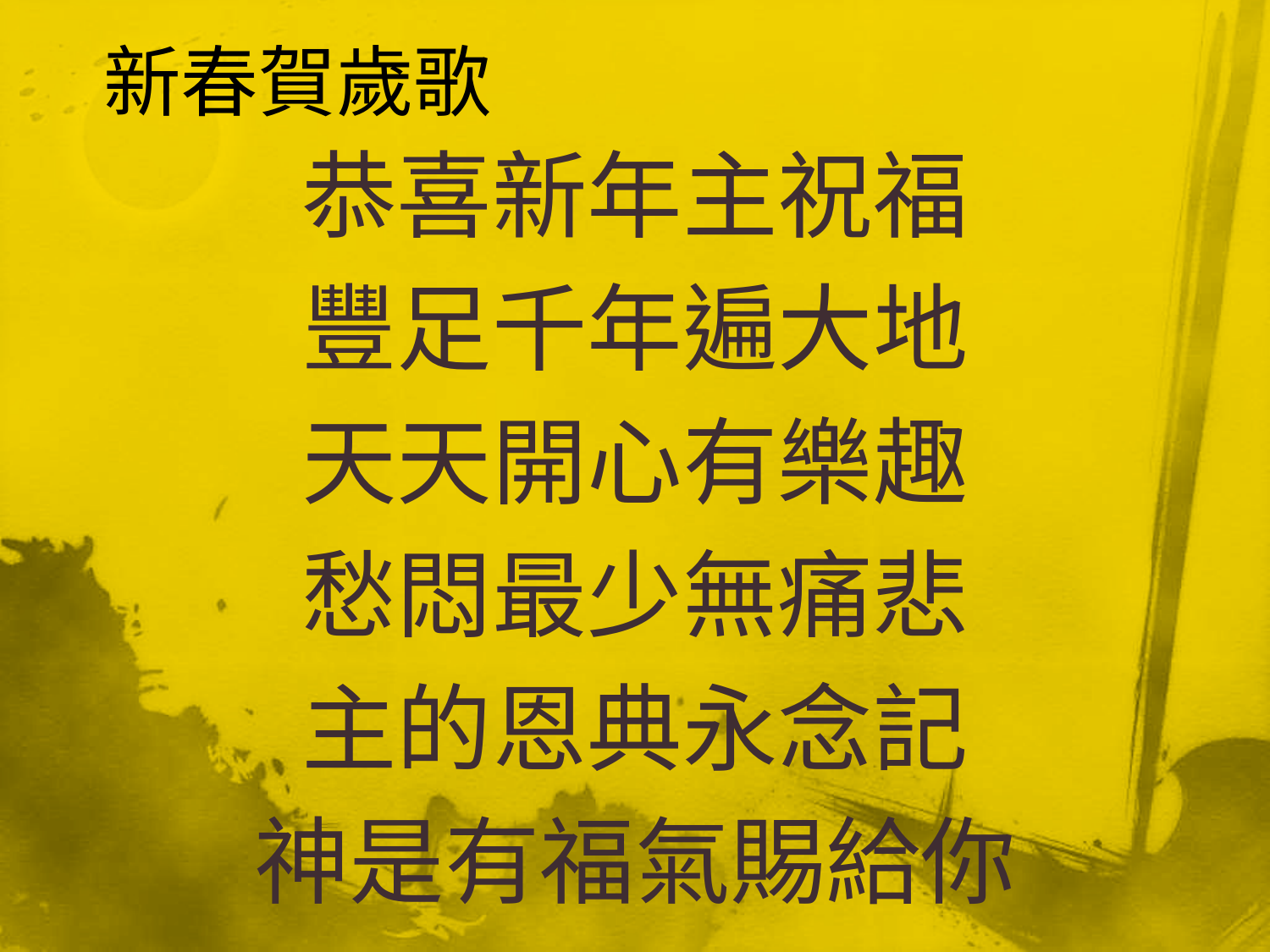

# 新春賀歲歌
恭喜新年主祝福
豐足千年遍大地
天天開心有樂趣
愁悶最少無痛悲
主的恩典永念記
神是有福氣賜給你